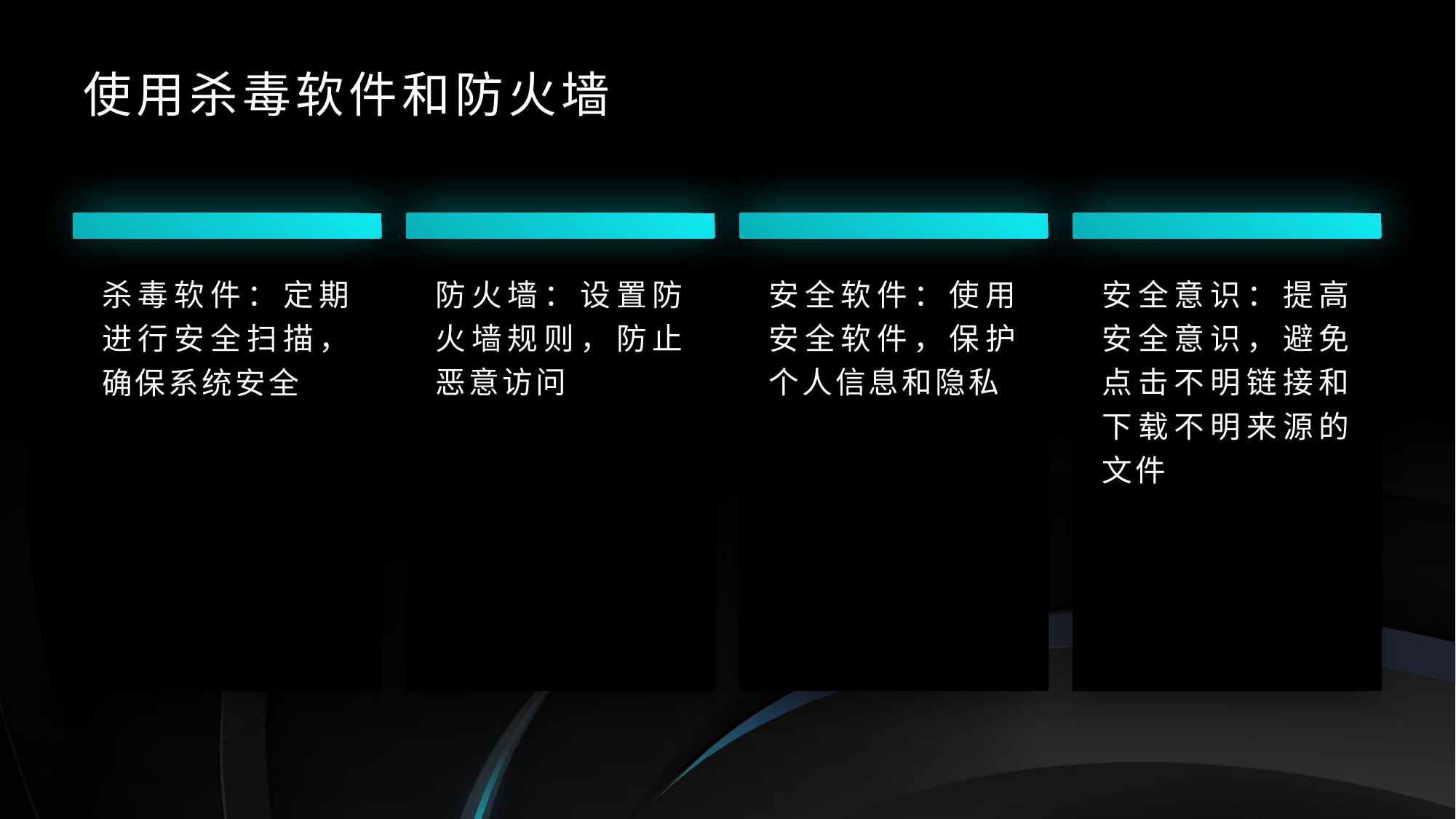

使用杀毒软件和防火墙

杀毒软件：定期进行安全扫描，确保系统安全
防火墙：设置防火墙规则，防止恶意访问
安全软件：使用安全软件，保护个人信息和隐私
安全意识：提高安全意识，避免点击不明链接和下载不明来源的文件